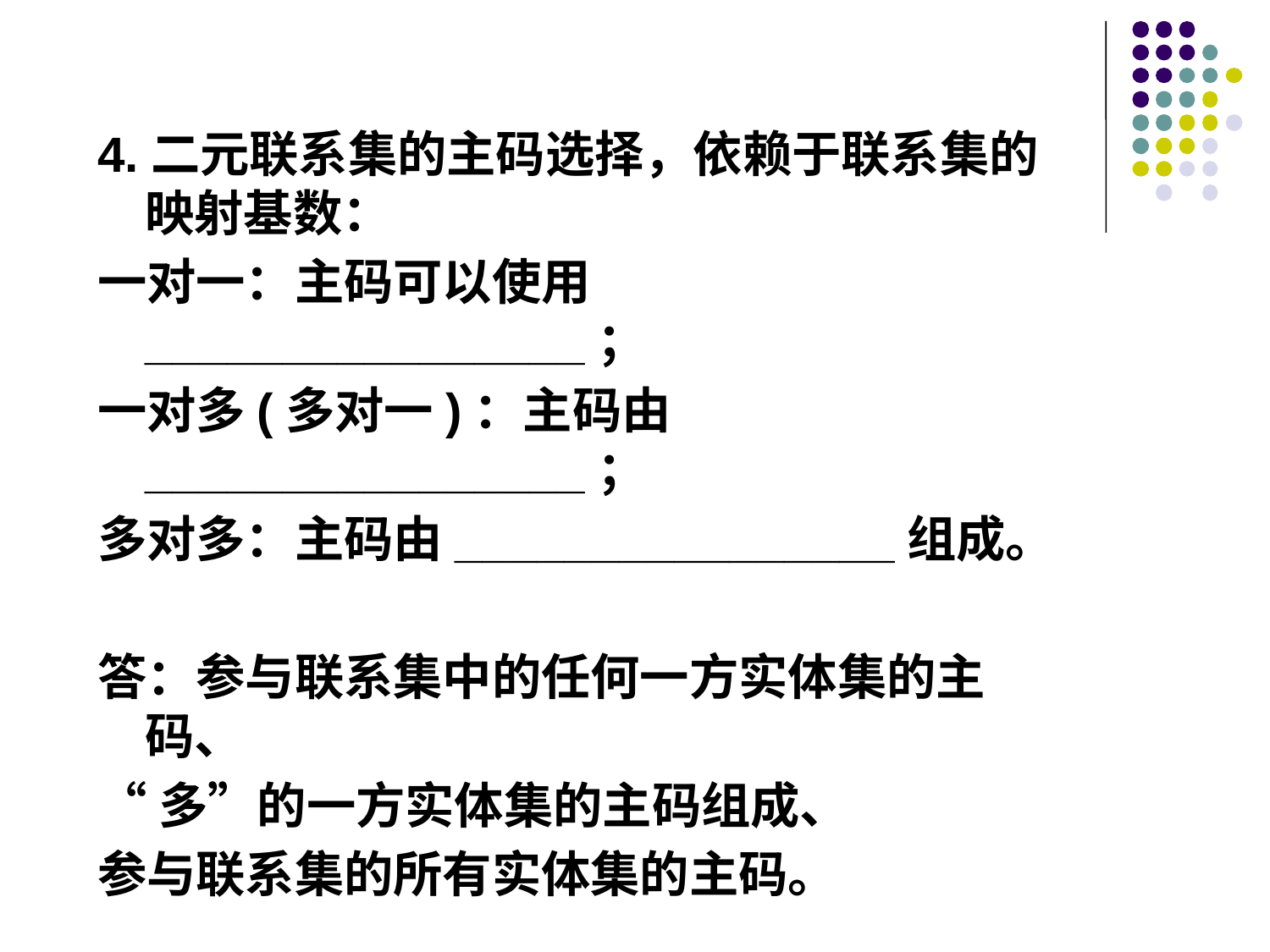

4.二元联系集的主码选择，依赖于联系集的映射基数：
一对一：主码可以使用________________；
一对多(多对一)：主码由________________；
多对多：主码由________________组成。

答：参与联系集中的任何一方实体集的主码、
“多”的一方实体集的主码组成、
参与联系集的所有实体集的主码。